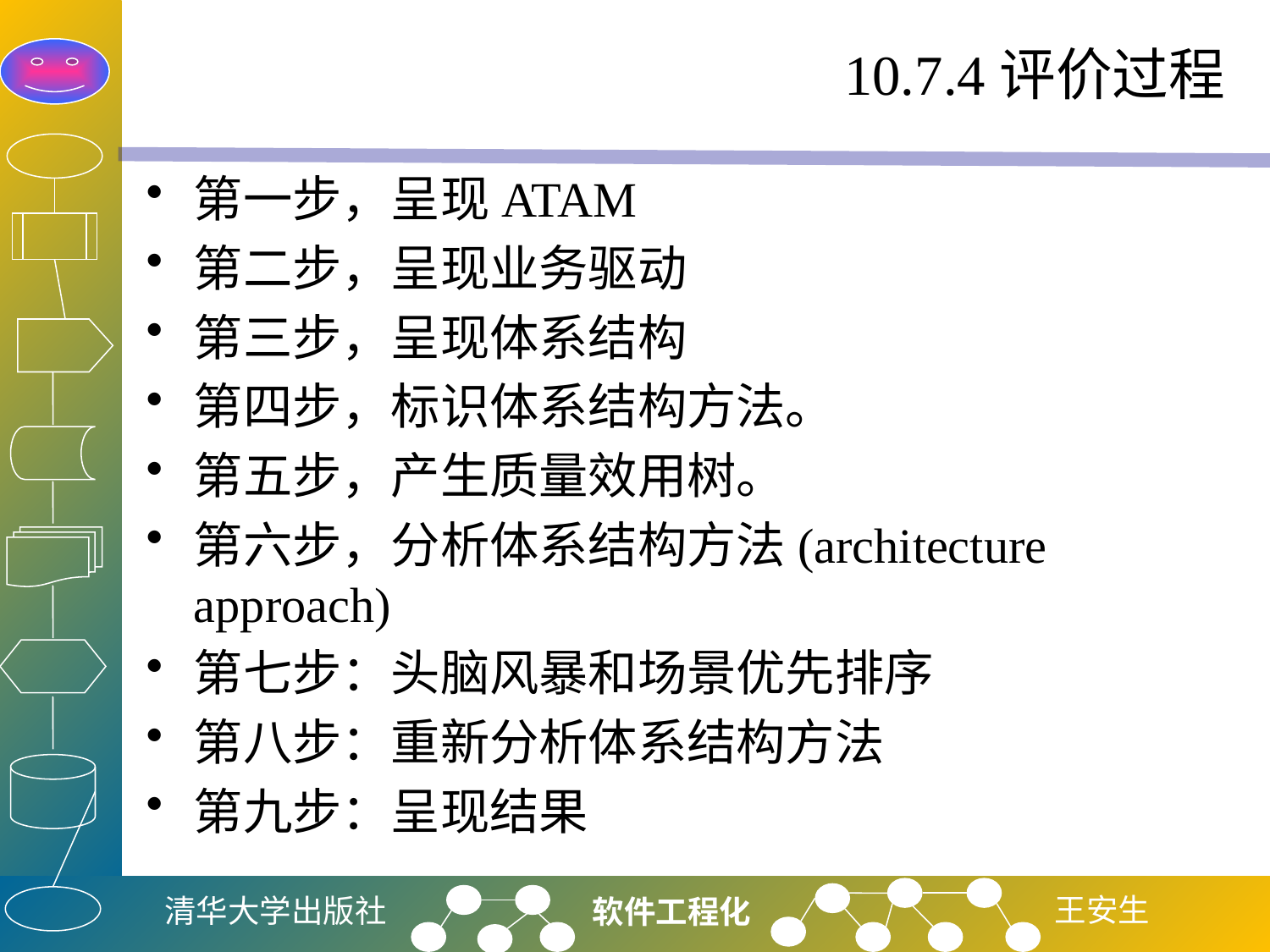

# 10.7.4评价过程
第一步，呈现ATAM
第二步，呈现业务驱动
第三步，呈现体系结构
第四步，标识体系结构方法。
第五步，产生质量效用树。
第六步，分析体系结构方法(architecture approach)
第七步：头脑风暴和场景优先排序
第八步：重新分析体系结构方法
第九步：呈现结果